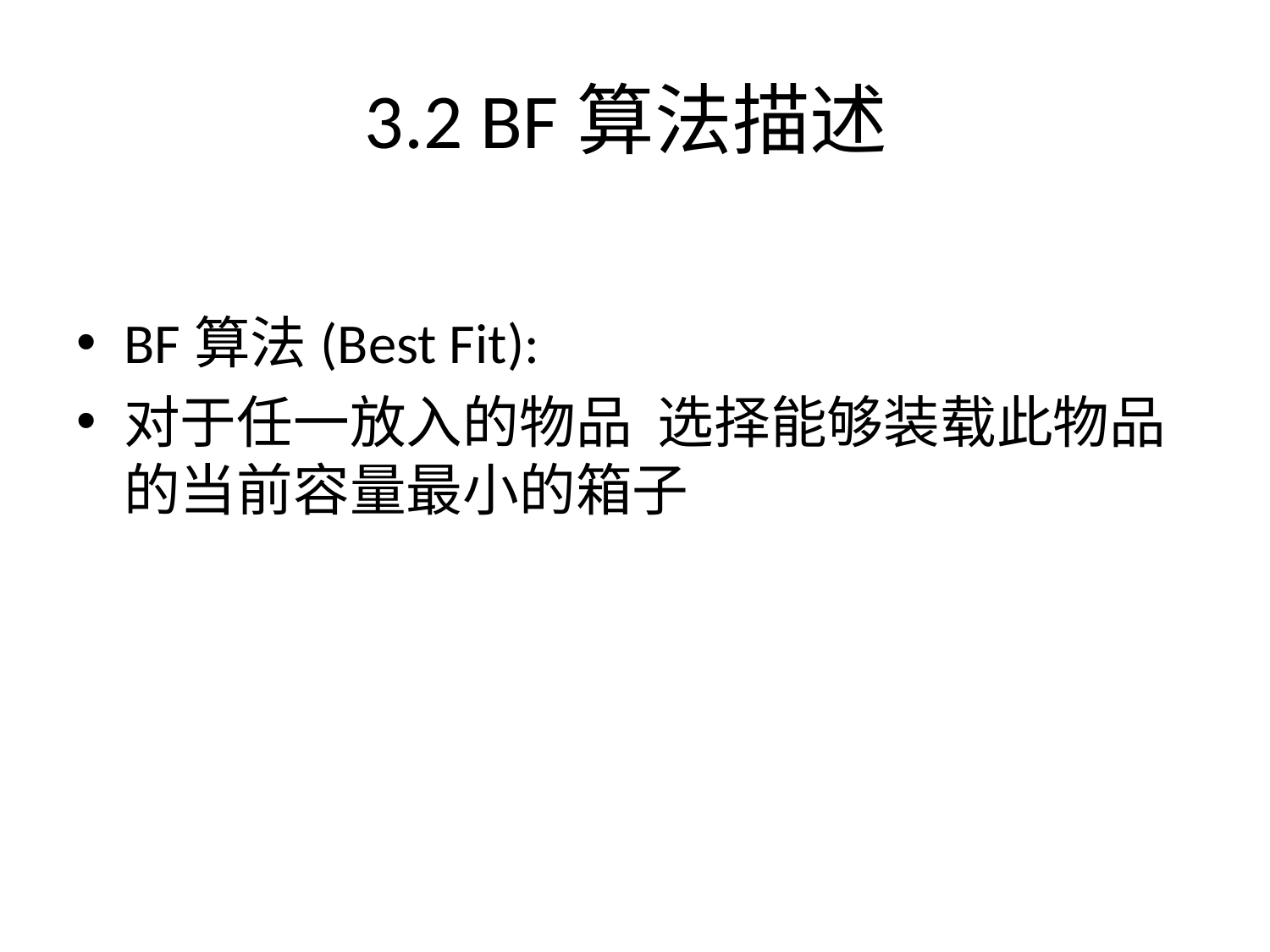

# 3.2 BF算法描述

BF算法(Best Fit):
对于任一放入的物品  选择能够装载此物品的当前容量最小的箱子